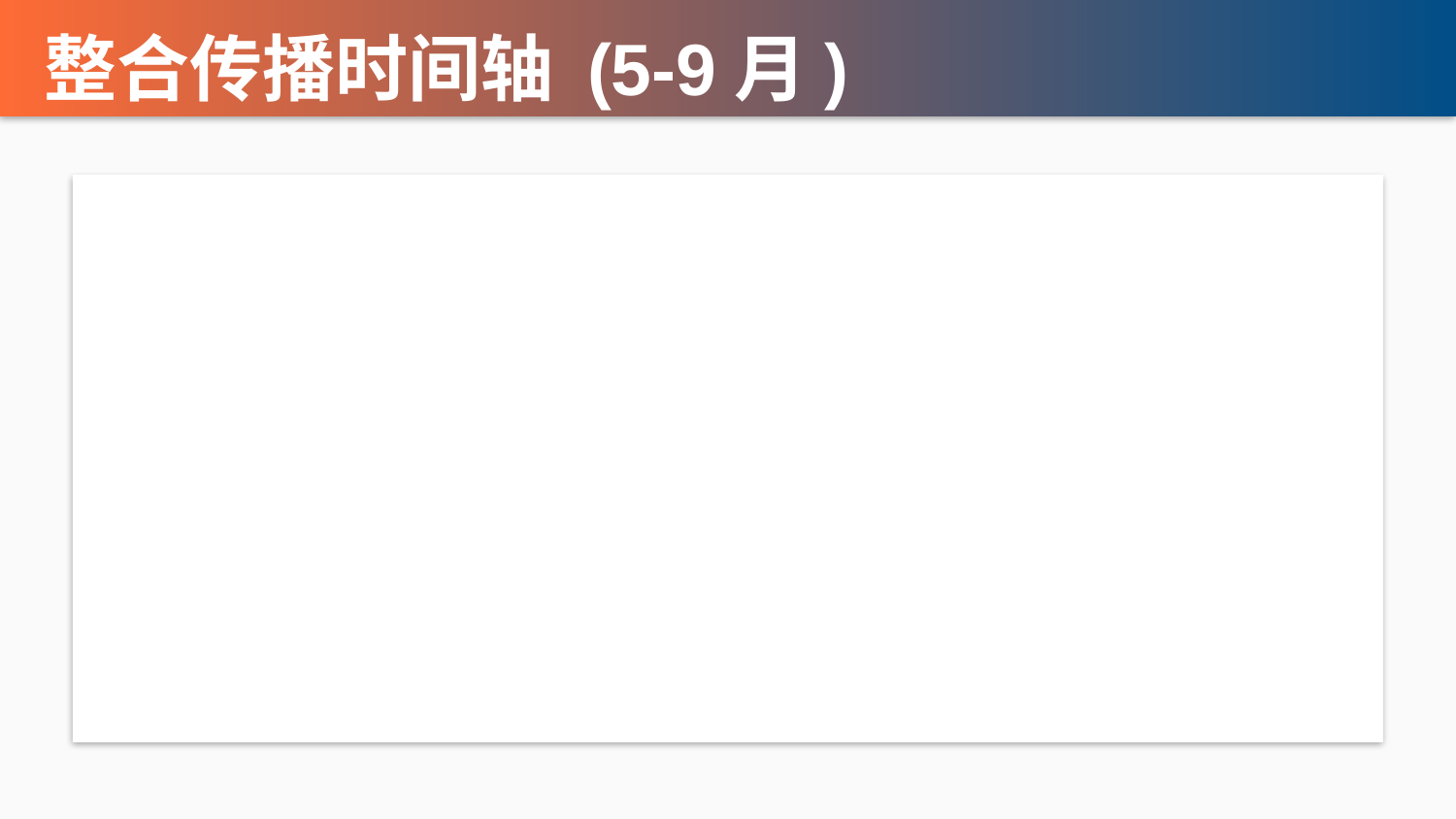

整合传播时间轴 (5-9月)

📅 5月 造势期: 快闪店启动 + KOL种草 + 话题预热
📅 6月 爆发期: 抖音挑战赛 + 米线音乐节 + DOU+投放
📅 7月 深化期: 云南寻味地图上线 + 会员体系启动
📅 8月 持续期: UGC内容沉淀 + 隐藏吃法推广
📅 9月 收官期: 数据复盘 + ROI评估 + 优化迭代